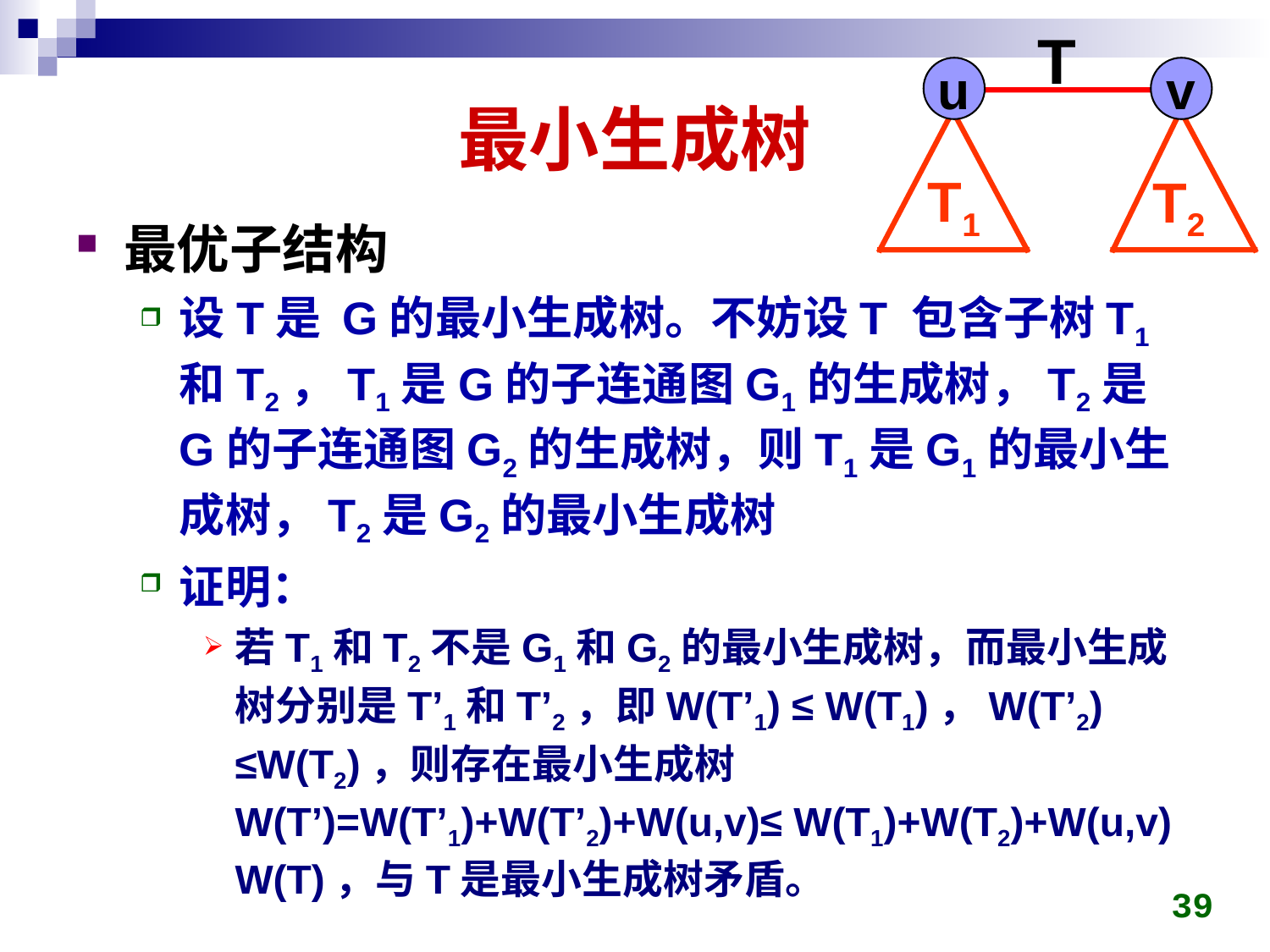

T
u
v

T1
T2
# 最小生成树
最优子结构
设T是 G的最小生成树。不妨设T 包含子树T1和T2，T1是G的子连通图G1的生成树，T2是G的子连通图G2的生成树，则T1是G1的最小生成树，T2是G2的最小生成树
证明：
若T1和T2不是G1和G2的最小生成树，而最小生成树分别是T’1和T’2，即W(T’1) ≤ W(T1)，W(T’2) ≤W(T2)，则存在最小生成树W(T’)=W(T’1)+W(T’2)+W(u,v)≤ W(T1)+W(T2)+W(u,v) W(T)，与T是最小生成树矛盾。
39